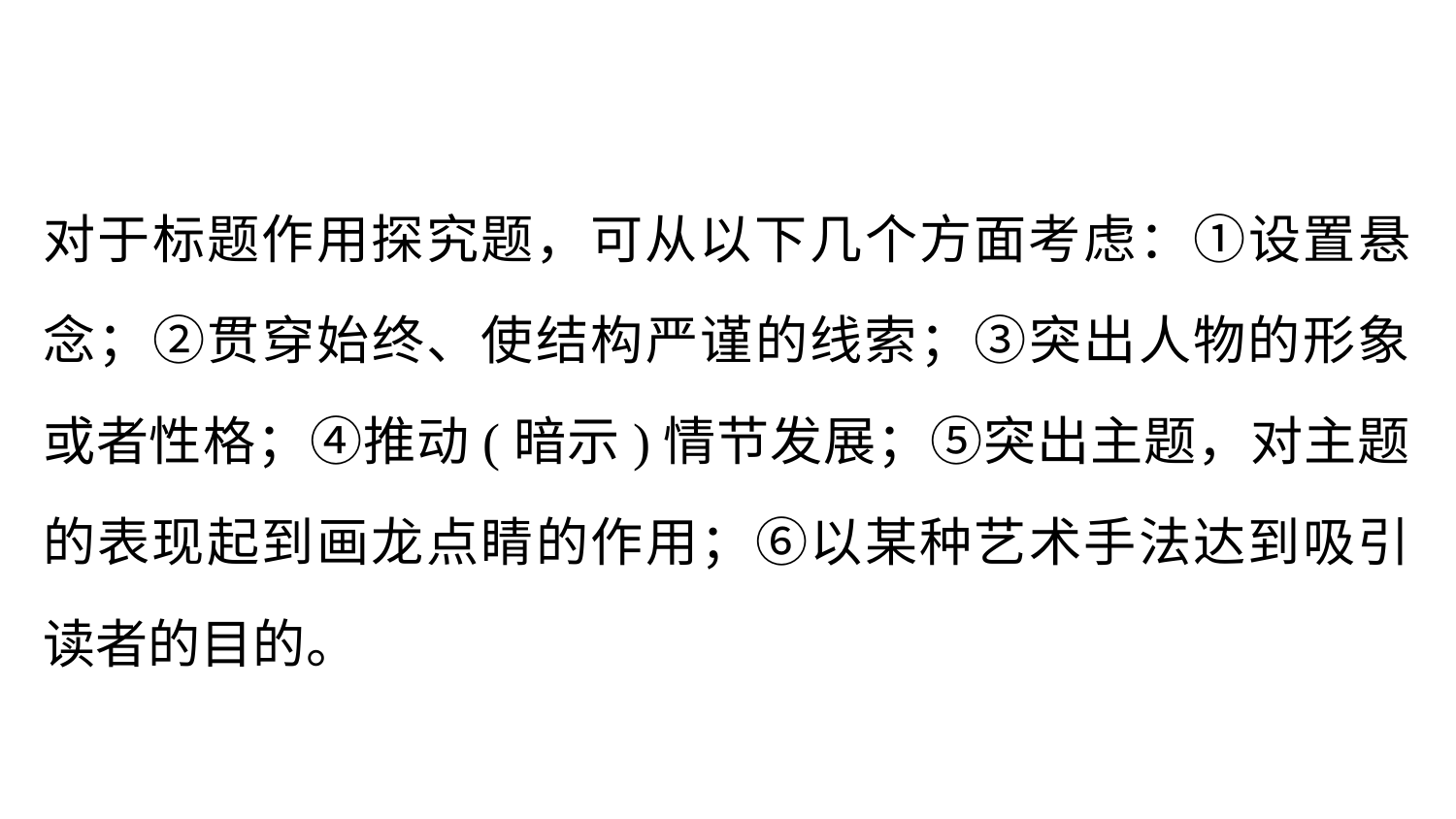

对于标题作用探究题，可从以下几个方面考虑：①设置悬念；②贯穿始终、使结构严谨的线索；③突出人物的形象或者性格；④推动(暗示)情节发展；⑤突出主题，对主题的表现起到画龙点睛的作用；⑥以某种艺术手法达到吸引读者的目的。